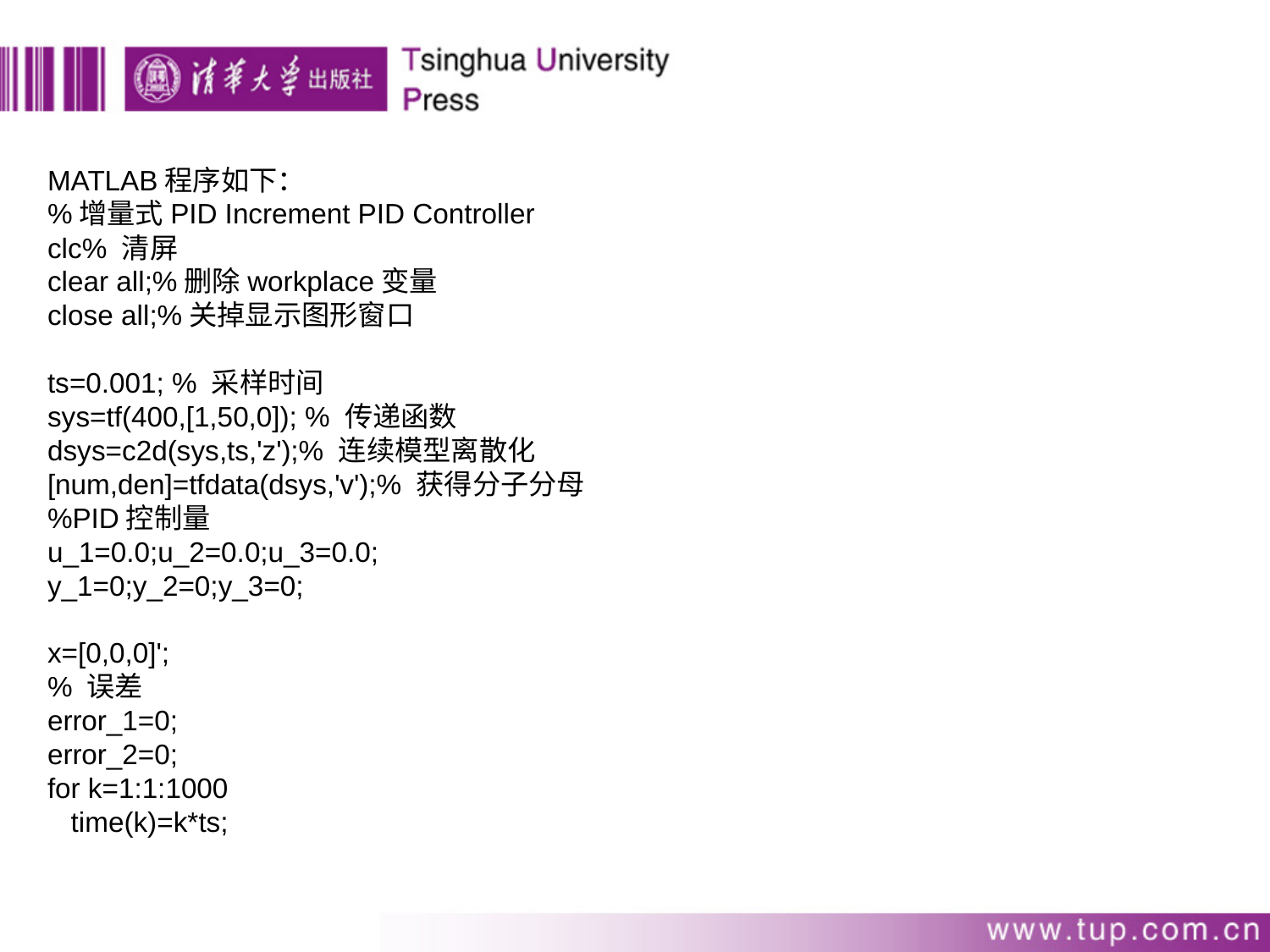

MATLAB程序如下：
%增量式PID Increment PID Controller
clc% 清屏
clear all;%删除workplace变量
close all;%关掉显示图形窗口

ts=0.001; % 采样时间
sys=tf(400,[1,50,0]); % 传递函数
dsys=c2d(sys,ts,'z');% 连续模型离散化
[num,den]=tfdata(dsys,'v');% 获得分子分母
%PID控制量
u_1=0.0;u_2=0.0;u_3=0.0;
y_1=0;y_2=0;y_3=0;

x=[0,0,0]';
% 误差
error_1=0;
error_2=0;
for k=1:1:1000
   time(k)=k*ts;